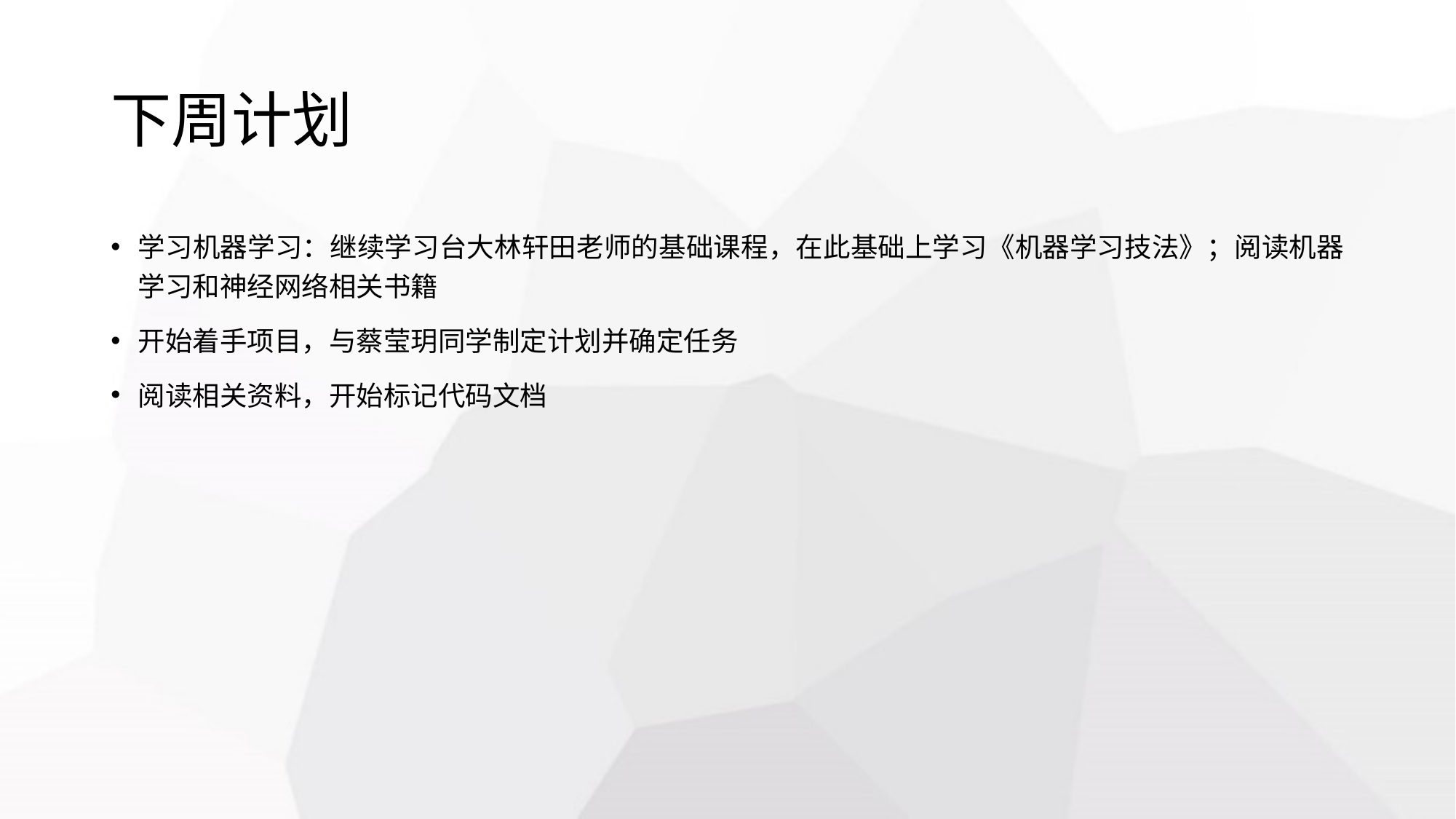

# 下周计划
学习机器学习：继续学习台大林轩田老师的基础课程，在此基础上学习《机器学习技法》；阅读机器学习和神经网络相关书籍
开始着手项目，与蔡莹玥同学制定计划并确定任务
阅读相关资料，开始标记代码文档